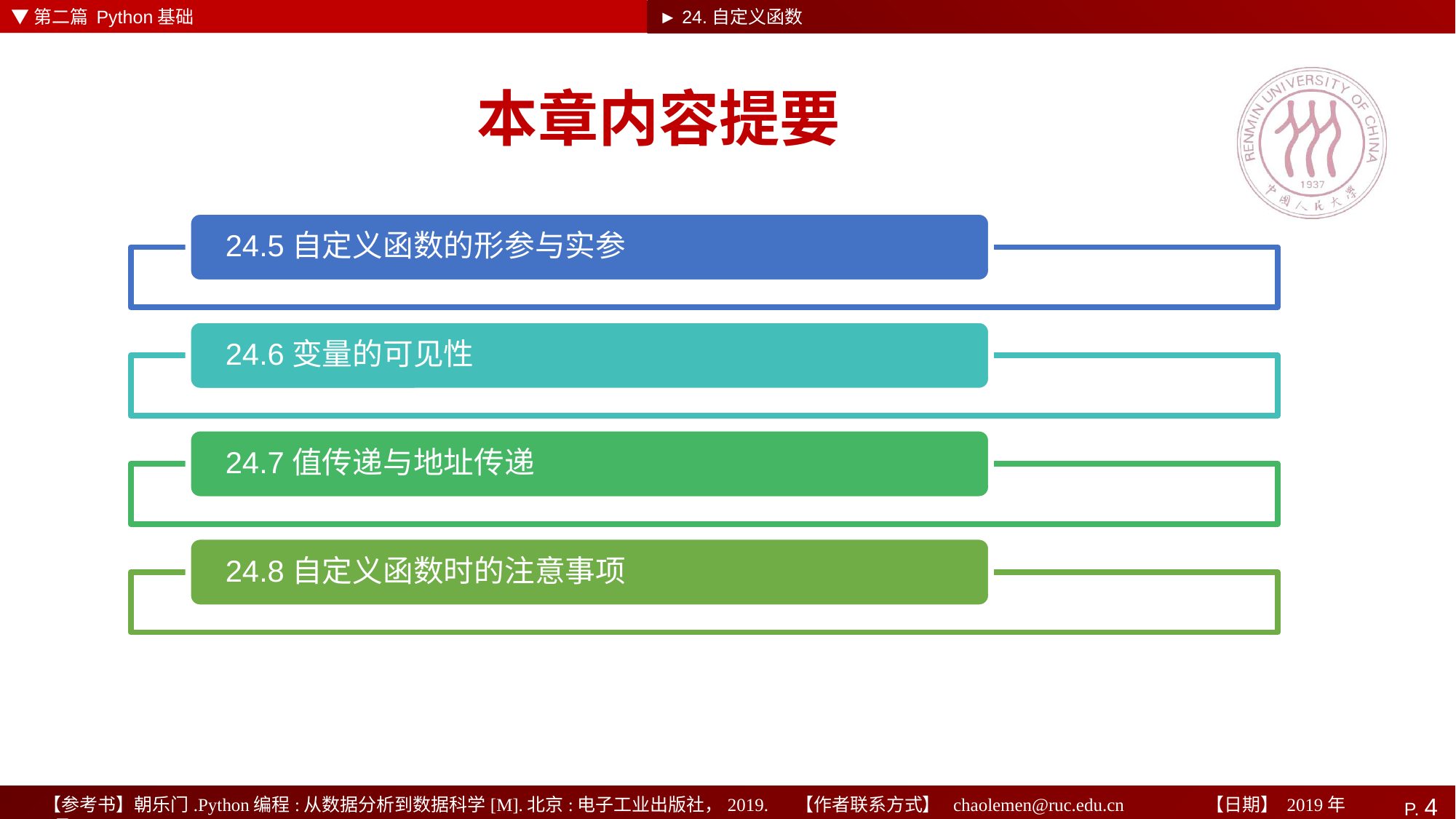

▼第二篇 Python基础
► 24.自定义函数
# 本章内容提要
24.5自定义函数的形参与实参
24.6变量的可见性
24.7值传递与地址传递
24.8自定义函数时的注意事项